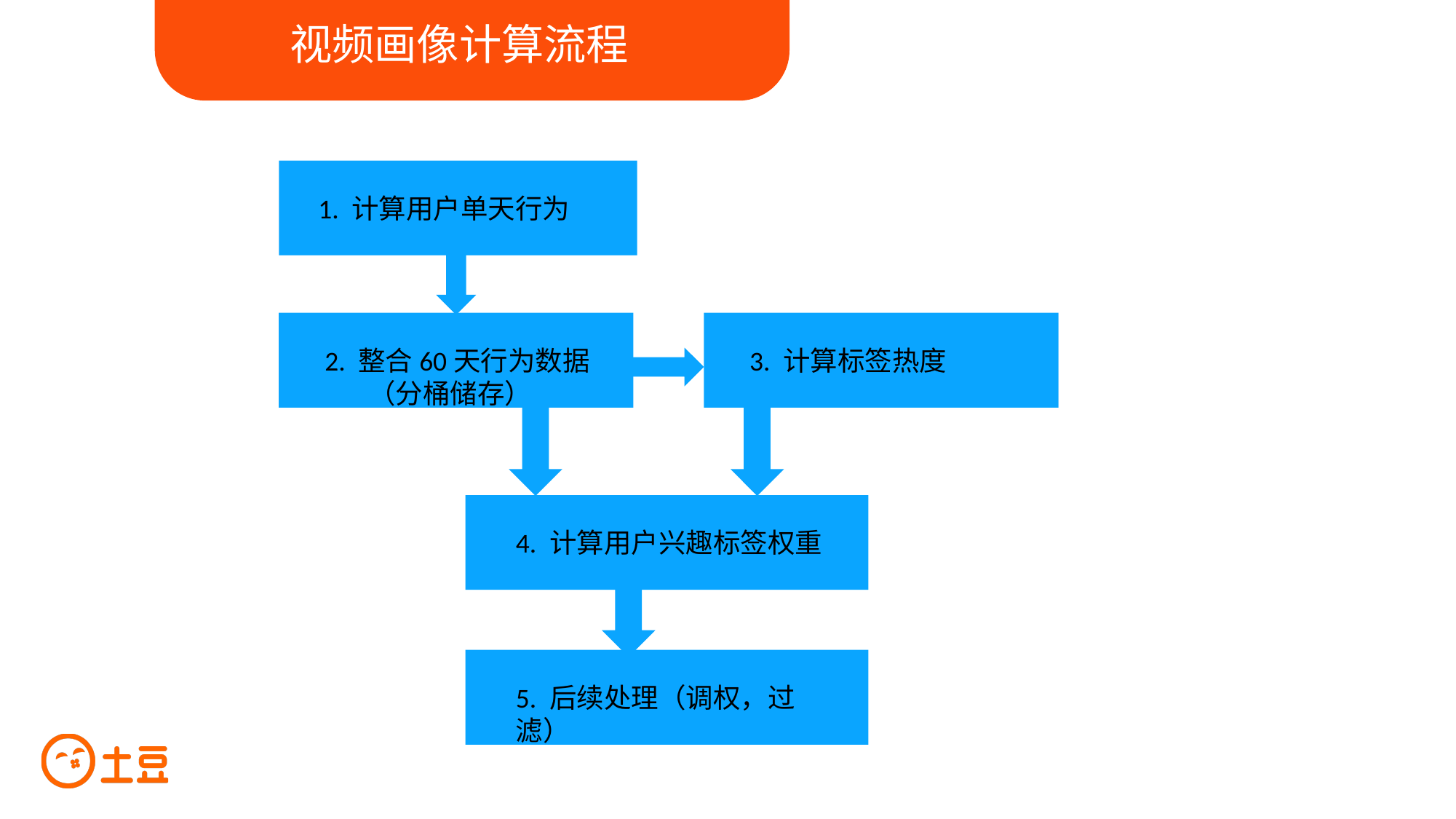

视频画像计算流程

1. 计算用户单天行为

2. 整合60天行为数据
      （分桶储存）

3. 计算标签热度

4. 计算用户兴趣标签权重

5. 后续处理（调权，过滤）